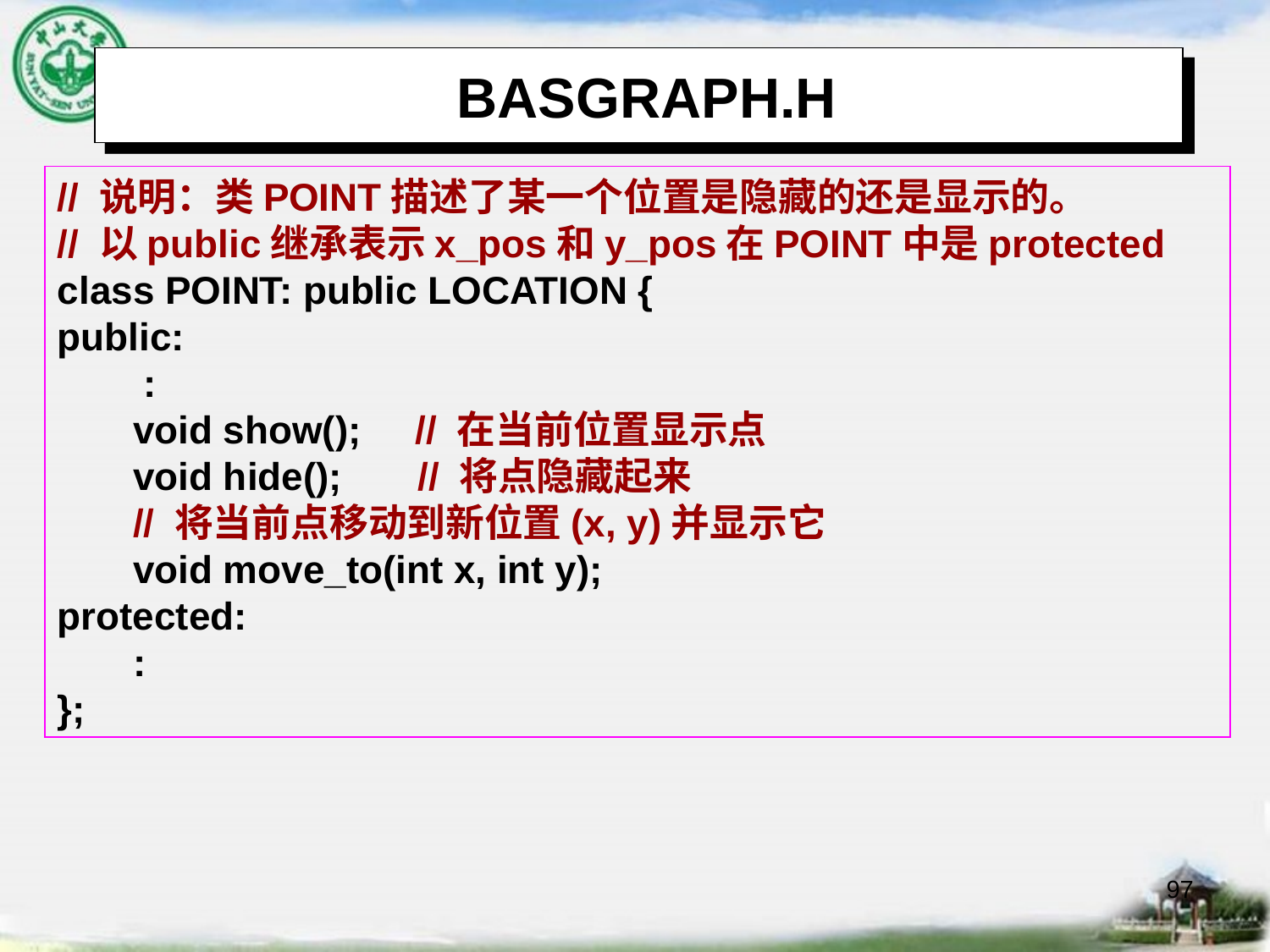

# BASGRAPH.H
// 说明：类POINT描述了某一个位置是隐藏的还是显示的。
// 以public继承表示x_pos和y_pos在POINT中是protected
class POINT: public LOCATION {
public:
        :
       void show();     // 在当前位置显示点
       void hide();       // 将点隐藏起来
       // 将当前点移动到新位置(x, y)并显示它
       void move_to(int x, int y);
protected:
       :
};
97